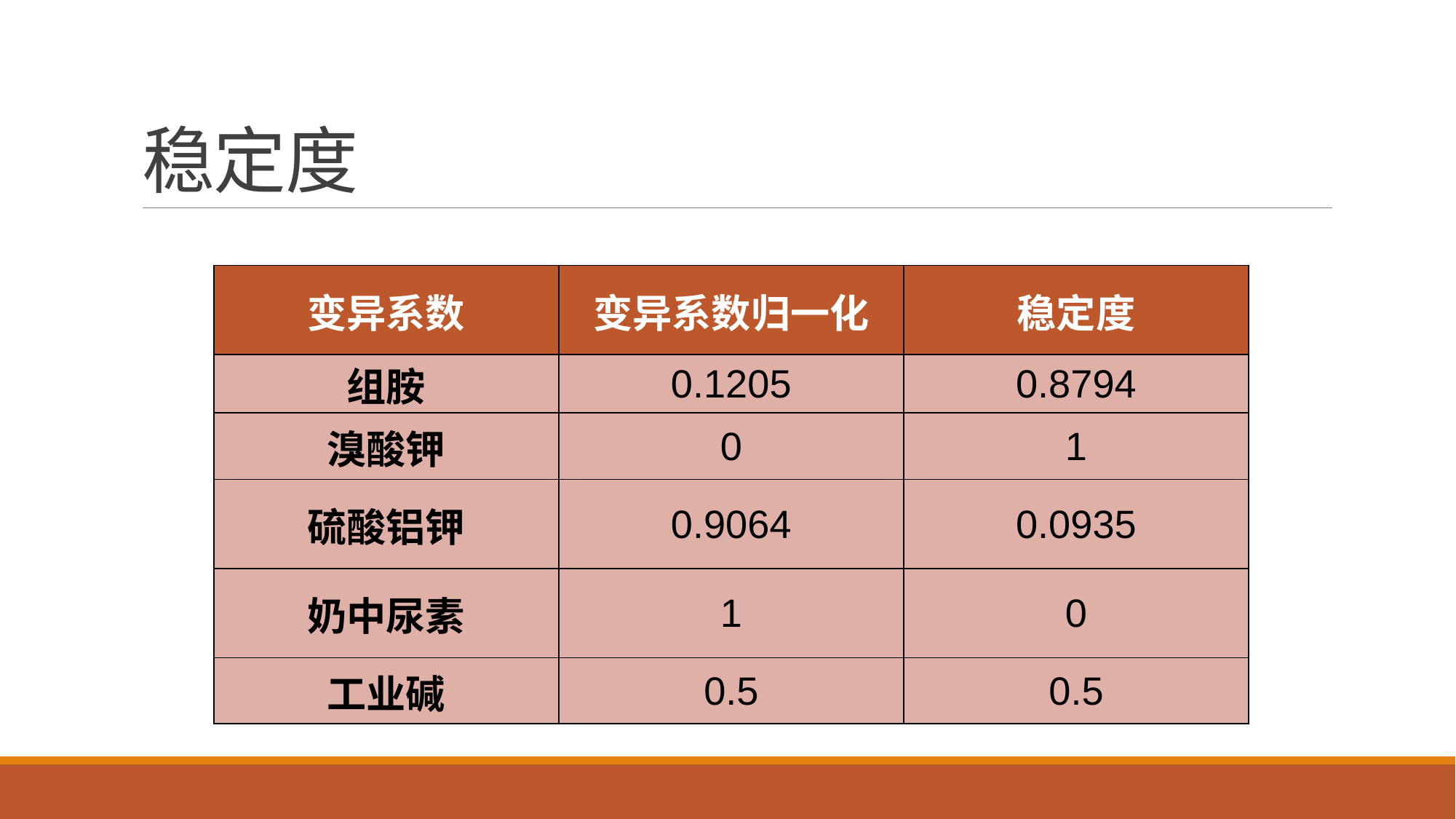

# 稳定度
| 变异系数 | 变异系数归一化 | 稳定度 |
| --- | --- | --- |
| 组胺 | 0.1205 | 0.8794 |
| 溴酸钾 | 0 | 1 |
| 硫酸铝钾 | 0.9064 | 0.0935 |
| 奶中尿素 | 1 | 0 |
| 工业碱 | 0.5 | 0.5 |